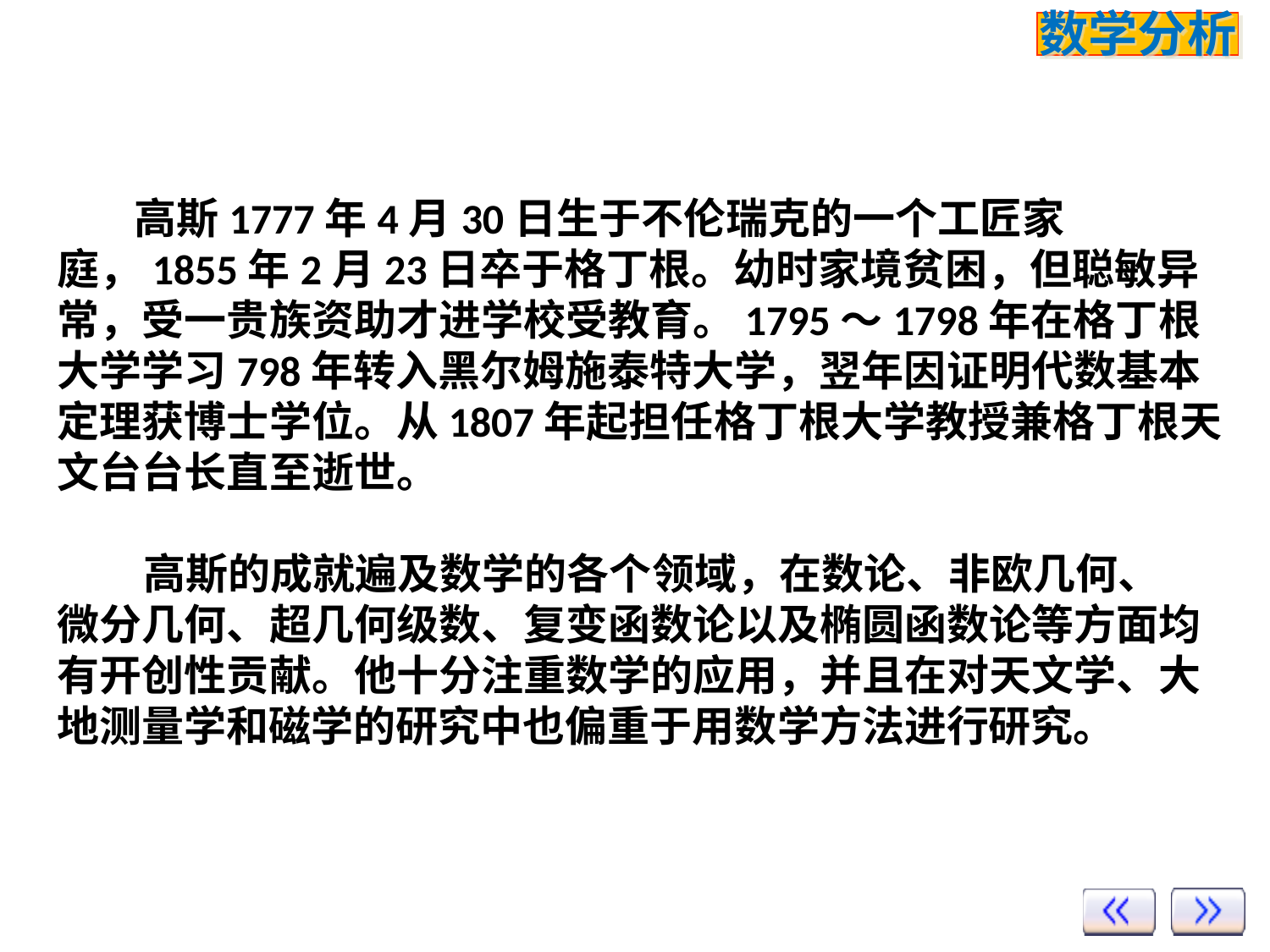

高斯1777年4月30日生于不伦瑞克的一个工匠家庭，1855年2月23日卒于格丁根。幼时家境贫困，但聪敏异常，受一贵族资助才进学校受教育。1795～1798年在格丁根大学学习798年转入黑尔姆施泰特大学，翌年因证明代数基本定理获博士学位。从1807年起担任格丁根大学教授兼格丁根天文台台长直至逝世。

        高斯的成就遍及数学的各个领域，在数论、非欧几何、
微分几何、超几何级数、复变函数论以及椭圆函数论等方面均有开创性贡献。他十分注重数学的应用，并且在对天文学、大地测量学和磁学的研究中也偏重于用数学方法进行研究。